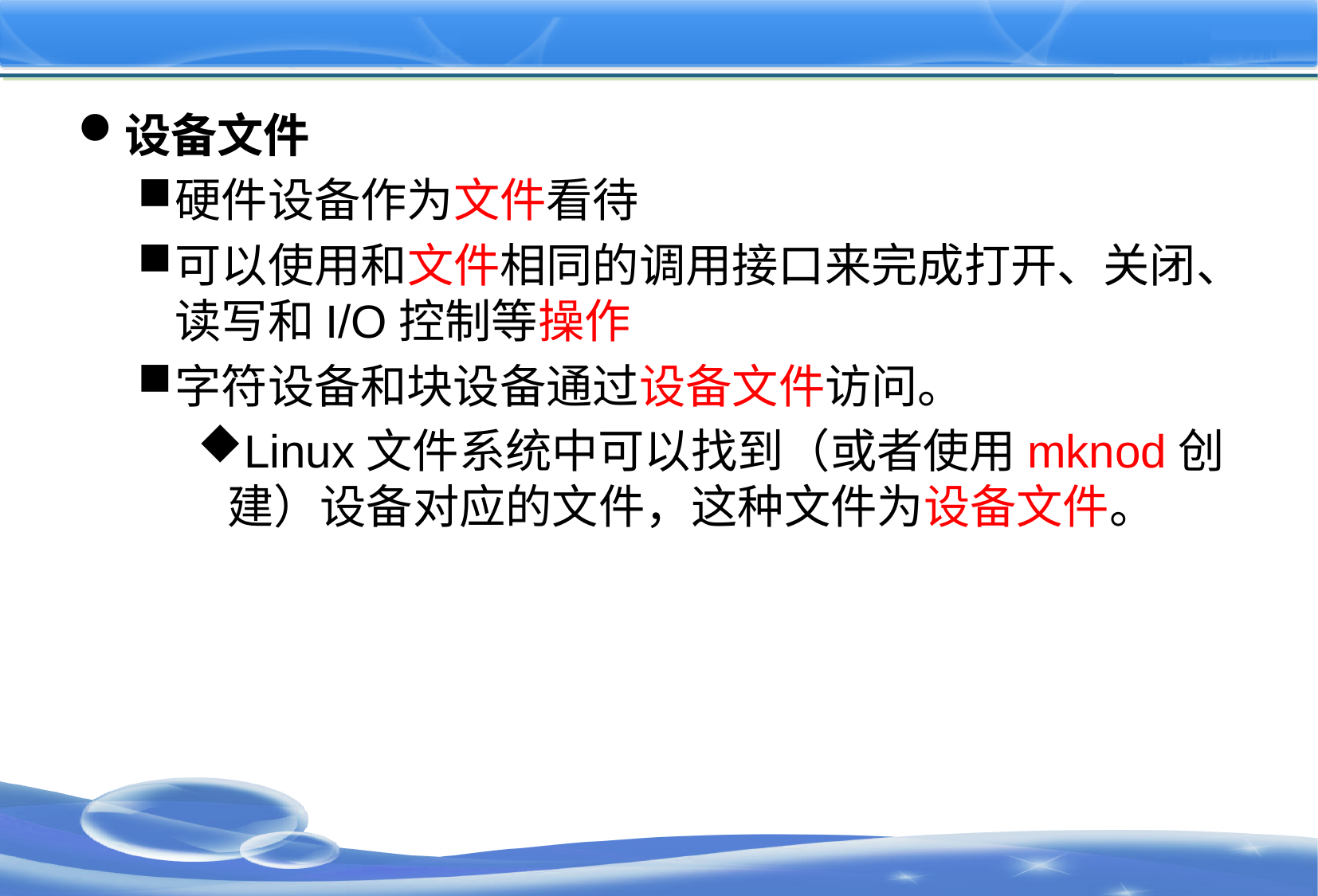

#
设备文件
硬件设备作为文件看待
可以使用和文件相同的调用接口来完成打开、关闭、读写和I/O控制等操作
字符设备和块设备通过设备文件访问。
Linux文件系统中可以找到（或者使用mknod创建）设备对应的文件，这种文件为设备文件。